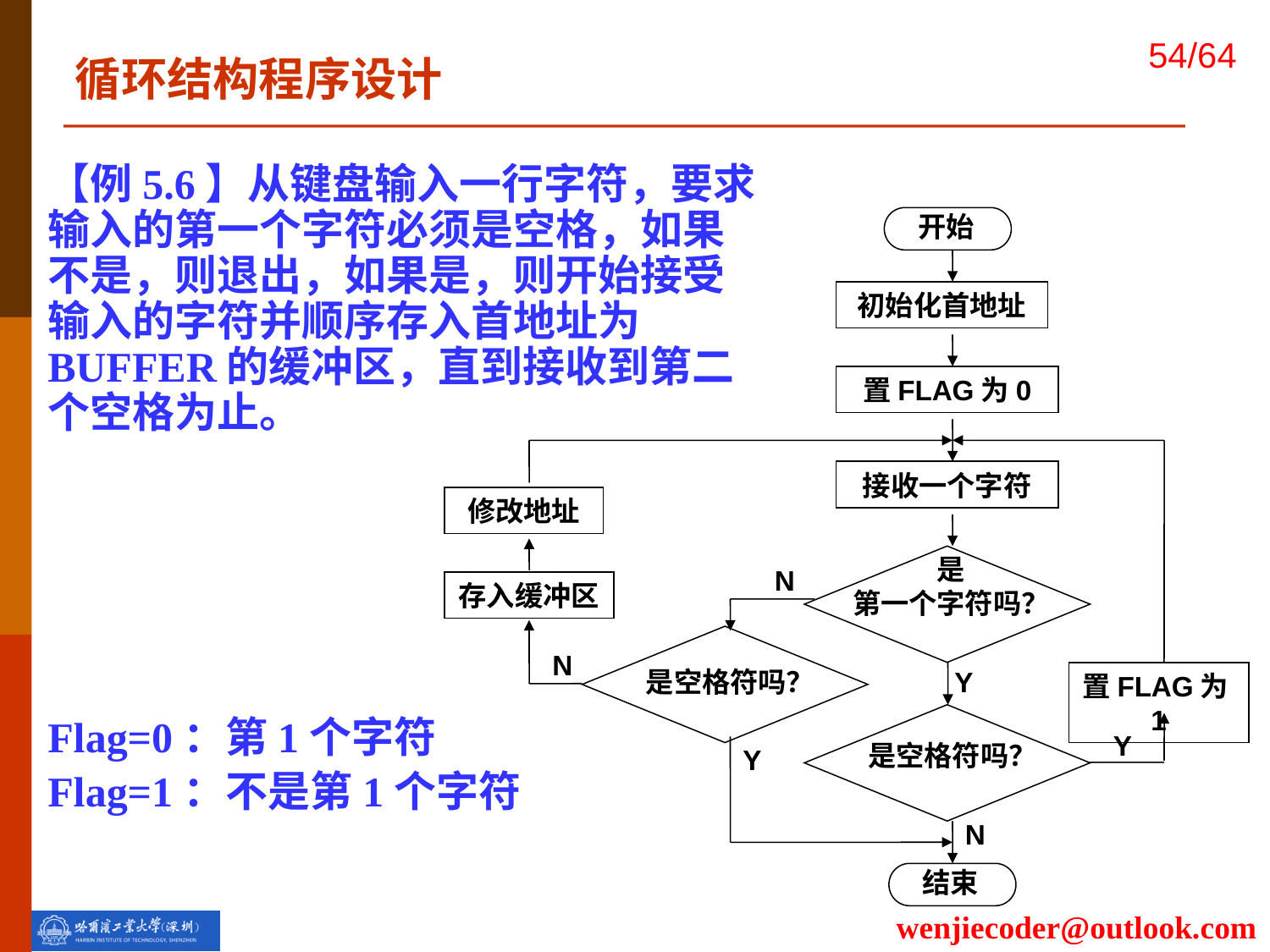

循环结构程序设计
【例5.6】从键盘输入一行字符，要求输入的第一个字符必须是空格，如果不是，则退出，如果是，则开始接受输入的字符并顺序存入首地址为BUFFER的缓冲区，直到接收到第二个空格为止。

Flag=0：第1个字符
Flag=1：不是第1个字符

开始

初始化首地址

置FLAG为0

接收一个字符
修改地址

是
第一个字符吗？
N
存入缓冲区

N
是空格符吗？
Y

置FLAG为1

Y
是空格符吗？
Y

N

结束